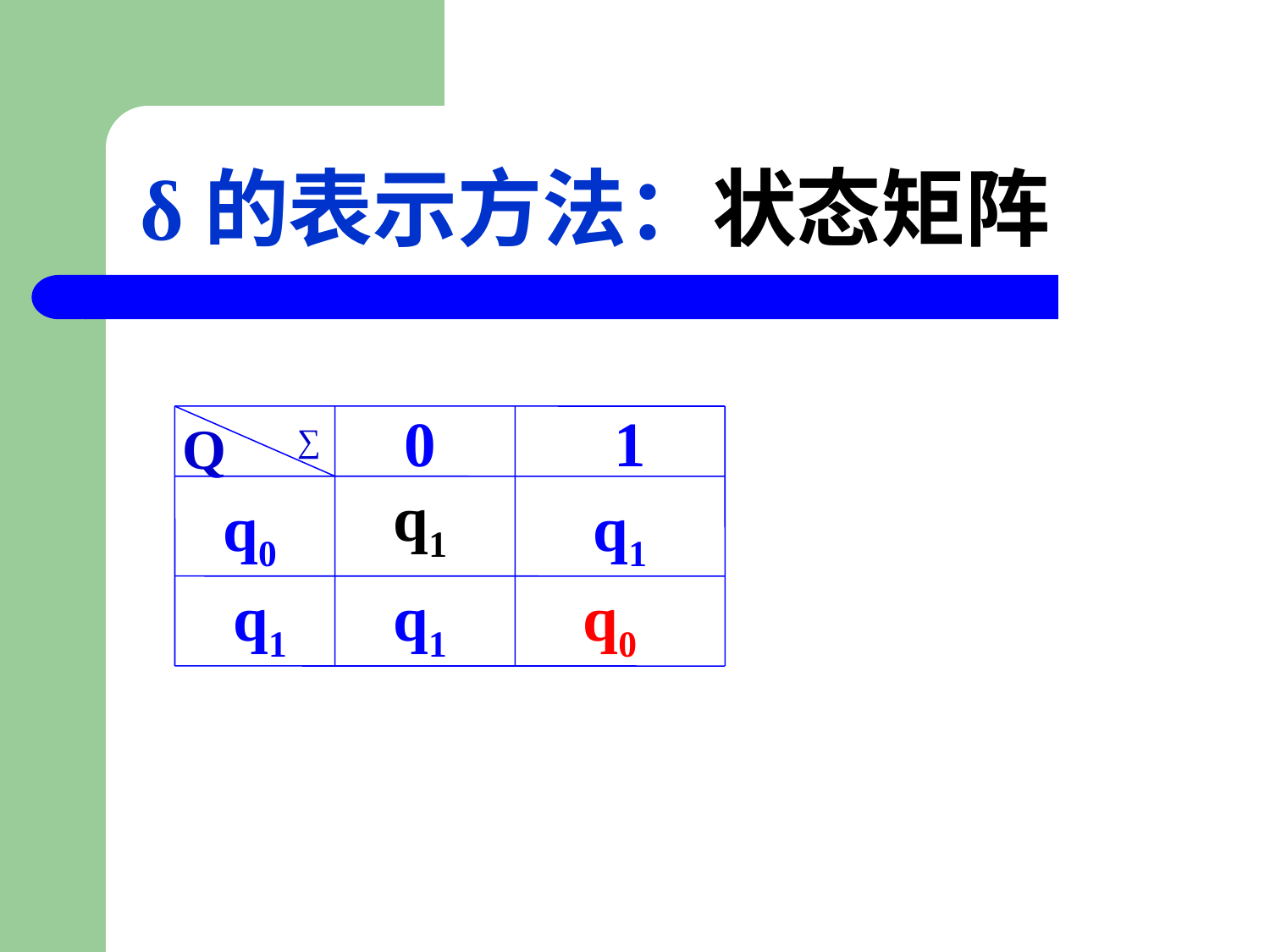

# δ的表示方法：状态矩阵

   Q     ∑

0
1
q1
q0
q1
q1
q1
q0